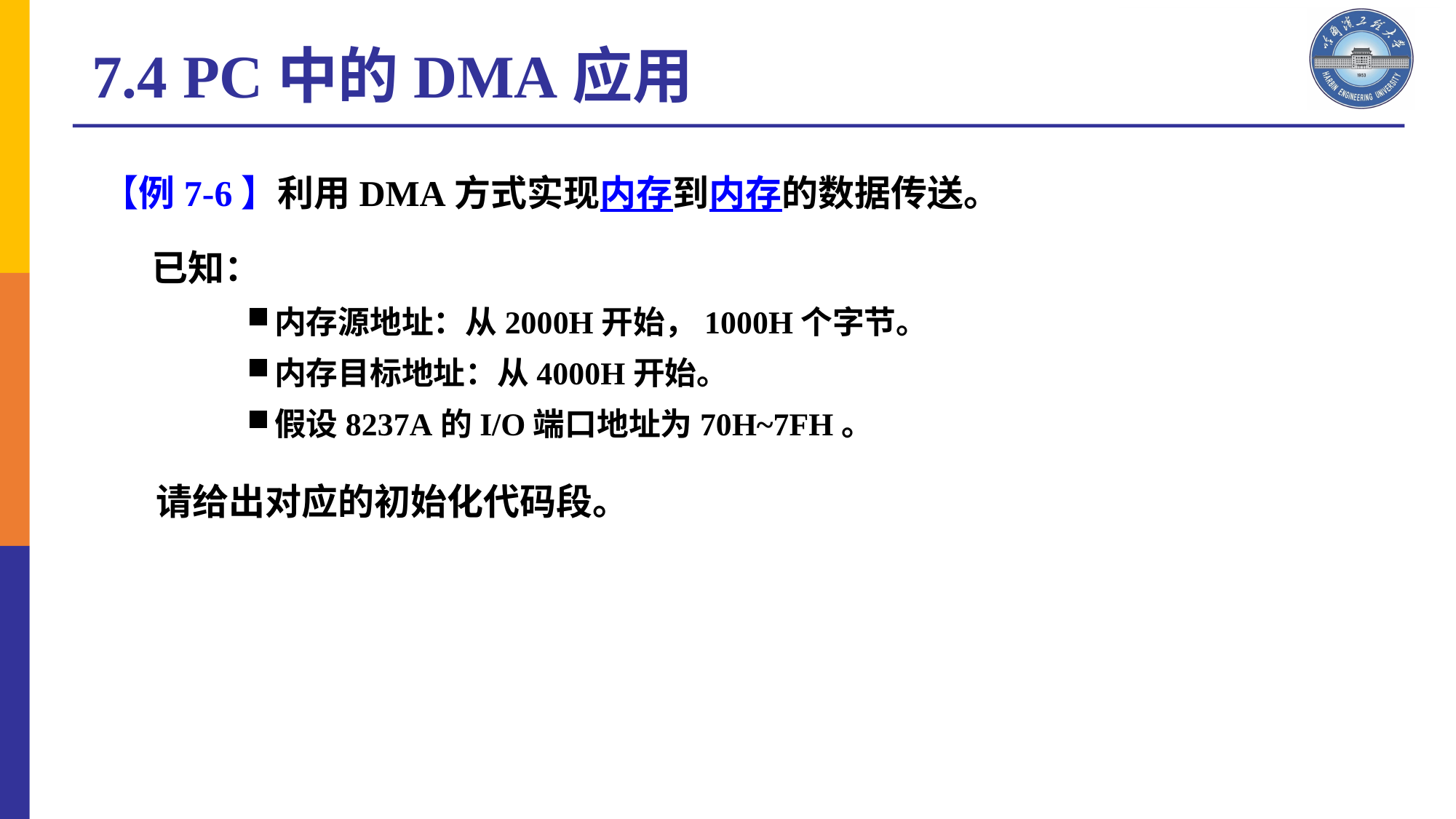

7.4 PC中的DMA应用
【例7-6】利用DMA方式实现内存到内存的数据传送。
   已知：
内存源地址：从2000H开始，1000H个字节。
内存目标地址：从4000H开始。
假设8237A的I/O端口地址为70H~7FH。
   请给出对应的初始化代码段。